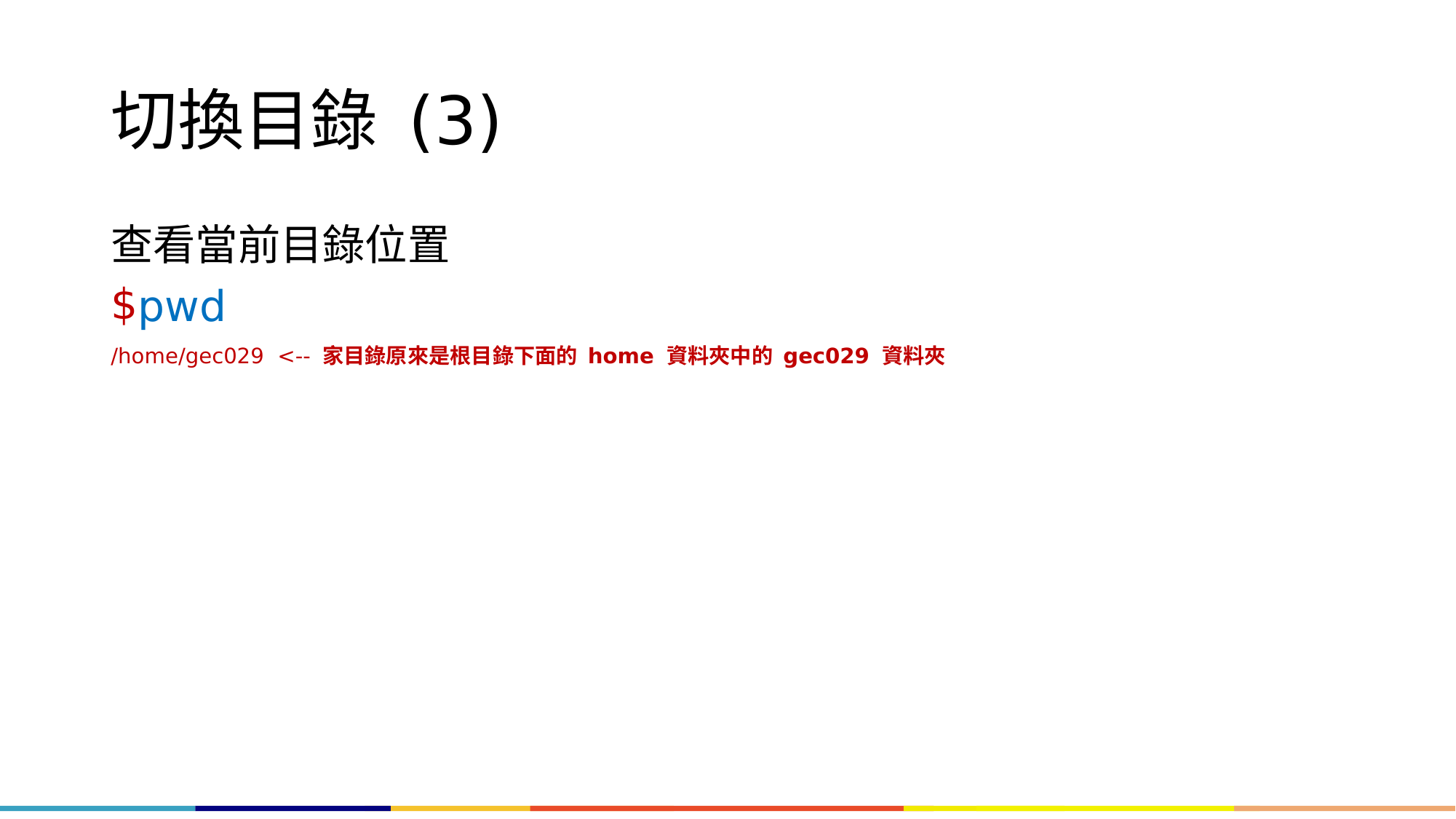

# 切換目錄 (3)
查看當前目錄位置
pwd
/home/gec029  <-- 家目錄原來是根目錄下面的 home 資料夾中的 gec029 資料夾